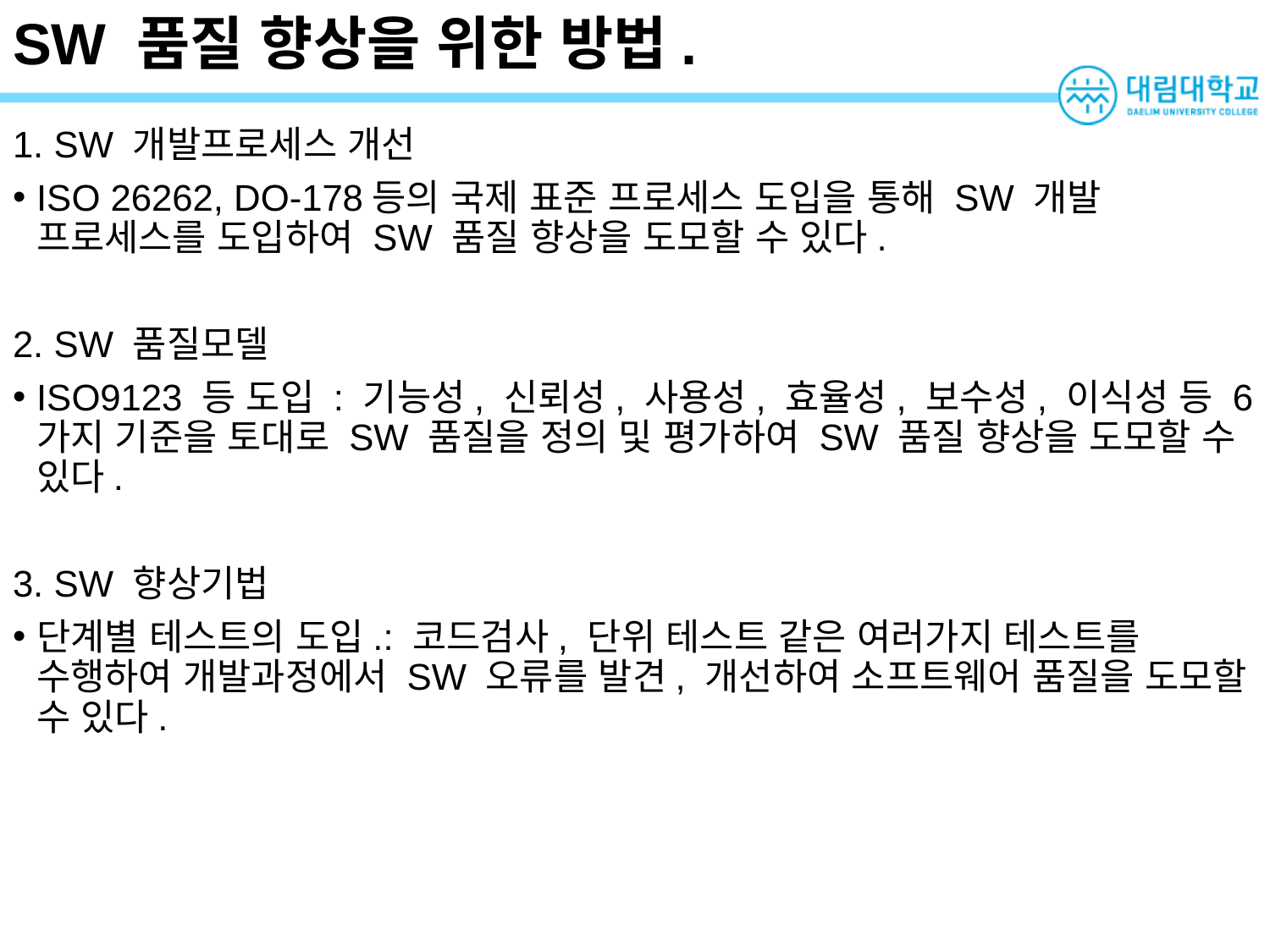

# SW 품질 향상을 위한 방법.
1. SW 개발프로세스 개선
ISO 26262, DO-178등의 국제 표준 프로세스 도입을 통해 SW 개발 프로세스를 도입하여 SW 품질 향상을 도모할 수 있다.

2. SW 품질모델
ISO9123 등 도입 : 기능성, 신뢰성, 사용성, 효율성, 보수성, 이식성 등 6가지 기준을 토대로 SW 품질을 정의 및 평가하여 SW 품질 향상을 도모할 수 있다.

3. SW 향상기법
단계별 테스트의 도입.: 코드검사, 단위 테스트 같은 여러가지 테스트를 수행하여 개발과정에서 SW 오류를 발견, 개선하여 소프트웨어 품질을 도모할 수 있다.